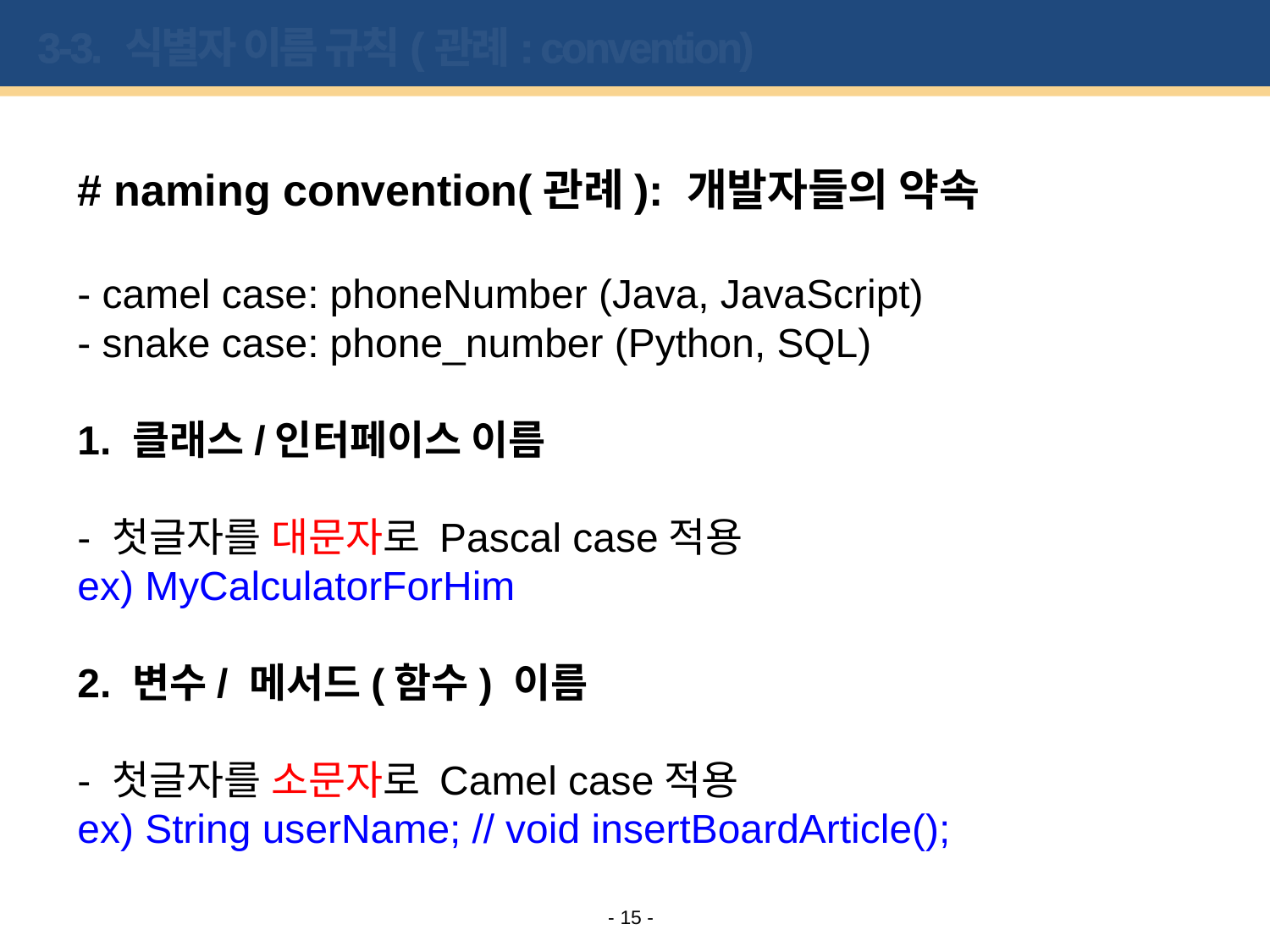

# 3-3. 식별자 이름 규칙(관례: convention)
# naming convention(관례): 개발자들의 약속

- camel case: phoneNumber (Java, JavaScript)
- snake case: phone_number (Python, SQL)

1. 클래스/인터페이스 이름

- 첫글자를 대문자로 Pascal case적용
ex) MyCalculatorForHim

2. 변수/ 메서드(함수) 이름

- 첫글자를 소문자로 Camel case적용
ex) String userName; // void insertBoardArticle();